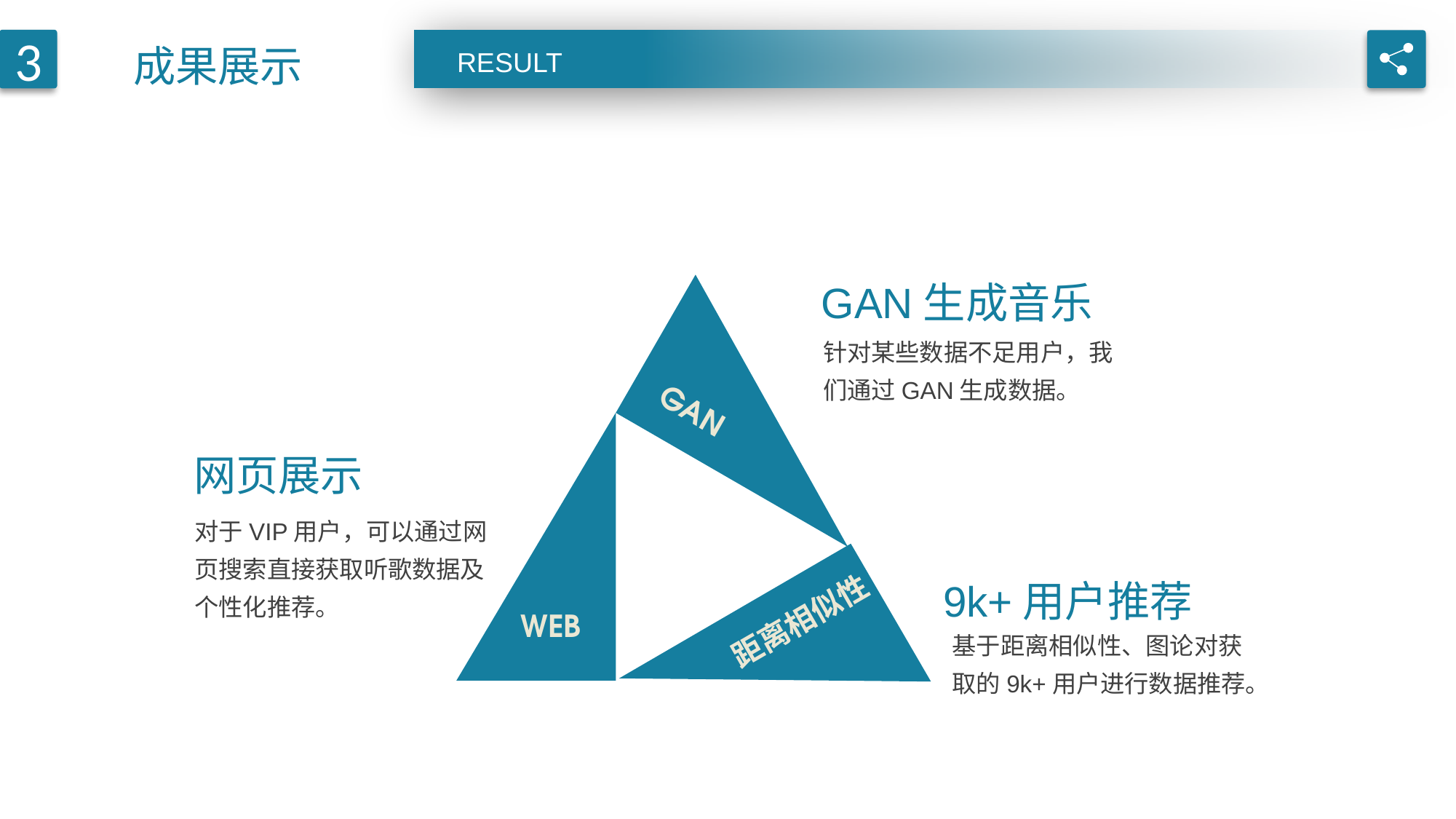

成果展示
3

RESULT

GAN生成音乐
针对某些数据不足用户，我们通过GAN生成数据。

GAN
网页展示

对于VIP用户，可以通过网页搜索直接获取听歌数据及个性化推荐。
9k+用户推荐
距离相似性

WEB
基于距离相似性、图论对获取的9k+用户进行数据推荐。